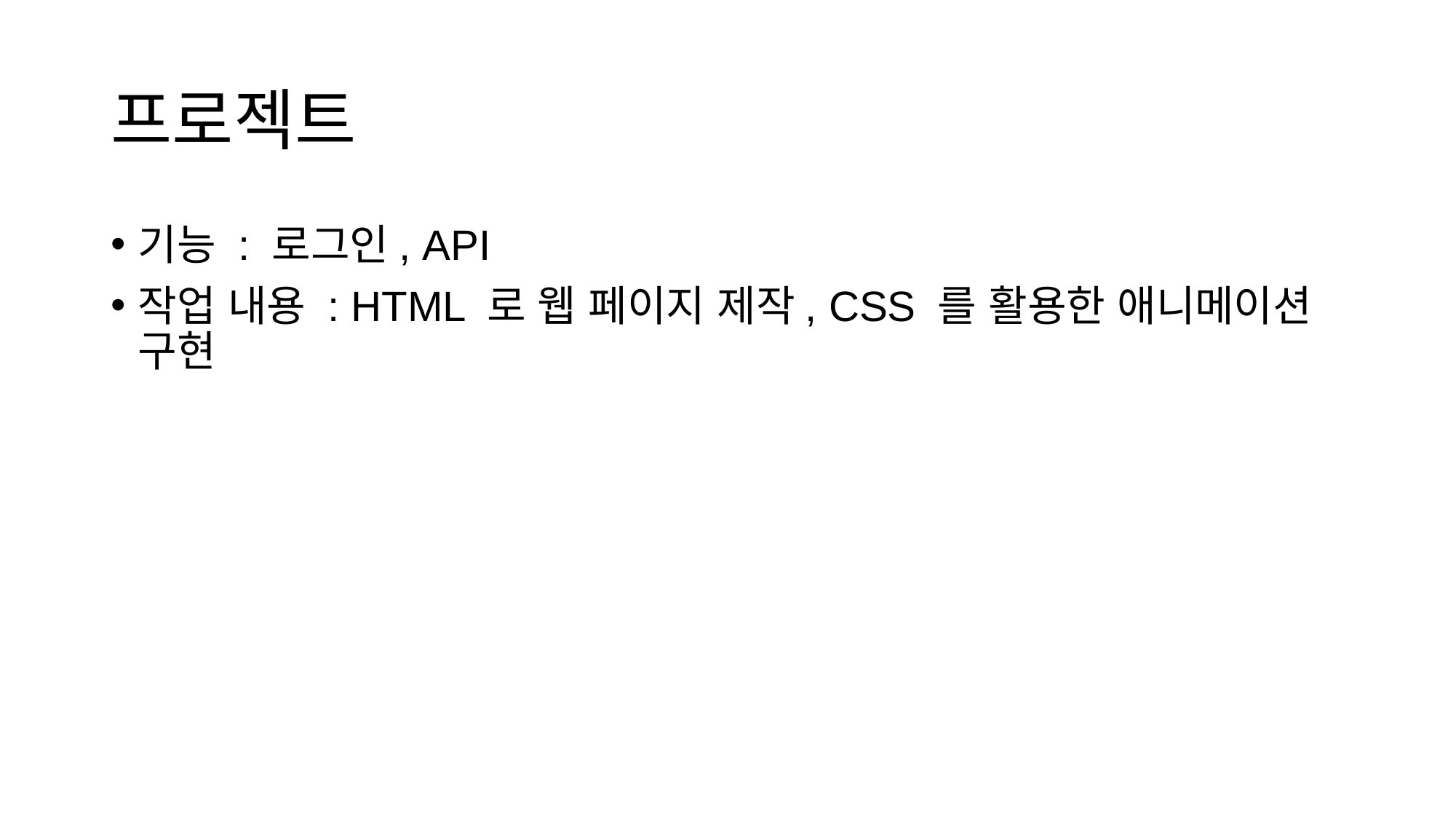

# 프로젝트
기능 : 로그인, API
작업 내용 : HTML 로 웹 페이지 제작, CSS 를 활용한 애니메이션 구현